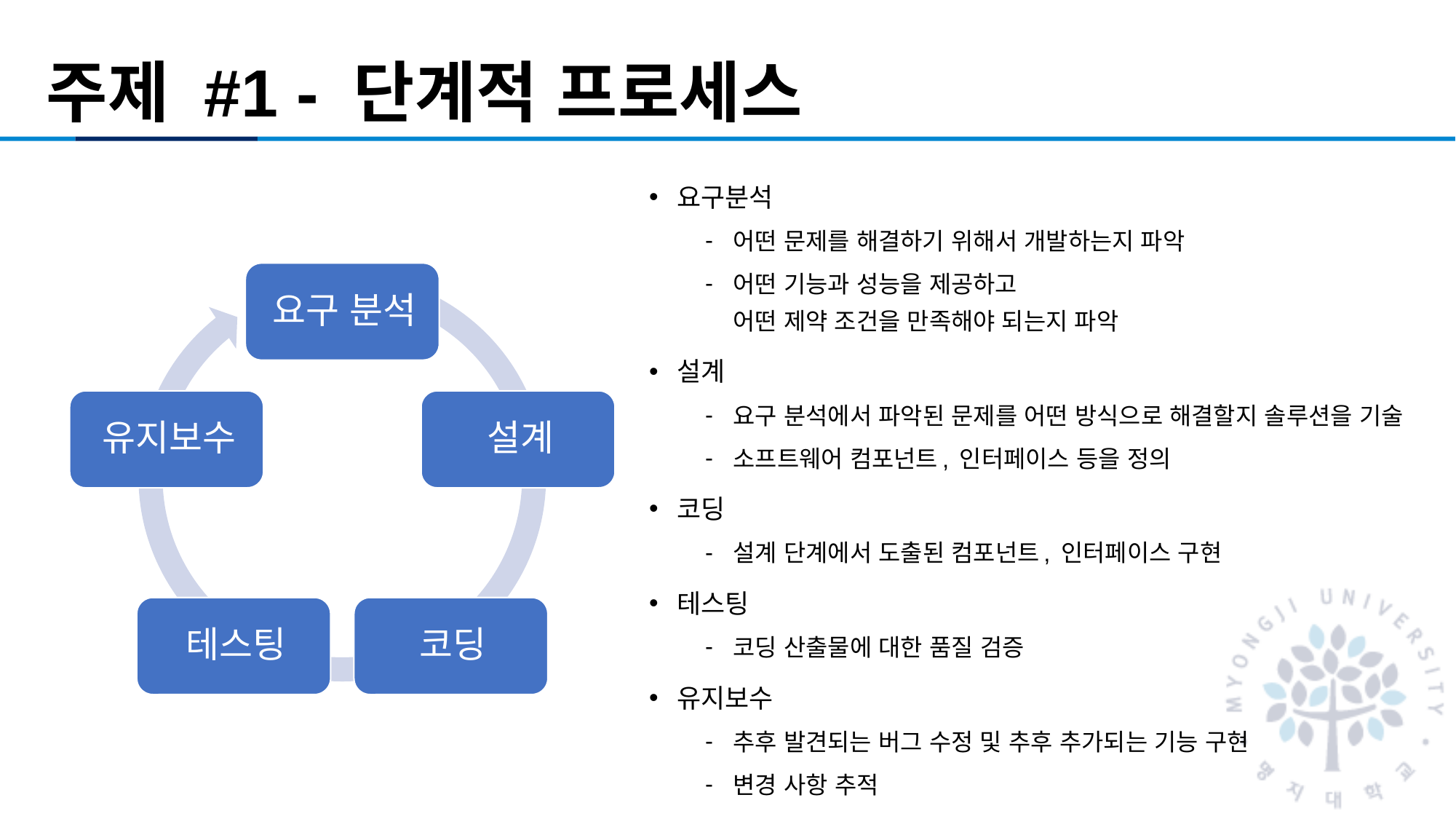

# 주제 #1 - 단계적 프로세스
요구분석
어떤 문제를 해결하기 위해서 개발하는지 파악
어떤 기능과 성능을 제공하고
어떤 제약 조건을 만족해야 되는지 파악
설계
요구 분석에서 파악된 문제를 어떤 방식으로 해결할지 솔루션을 기술
소프트웨어 컴포넌트, 인터페이스 등을 정의
코딩
설계 단계에서 도출된 컴포넌트, 인터페이스 구현
테스팅
코딩 산출물에 대한 품질 검증
유지보수
추후 발견되는 버그 수정 및 추후 추가되는 기능 구현
변경 사항 추적
요구 분석
설계
코딩
테스팅
유지보수